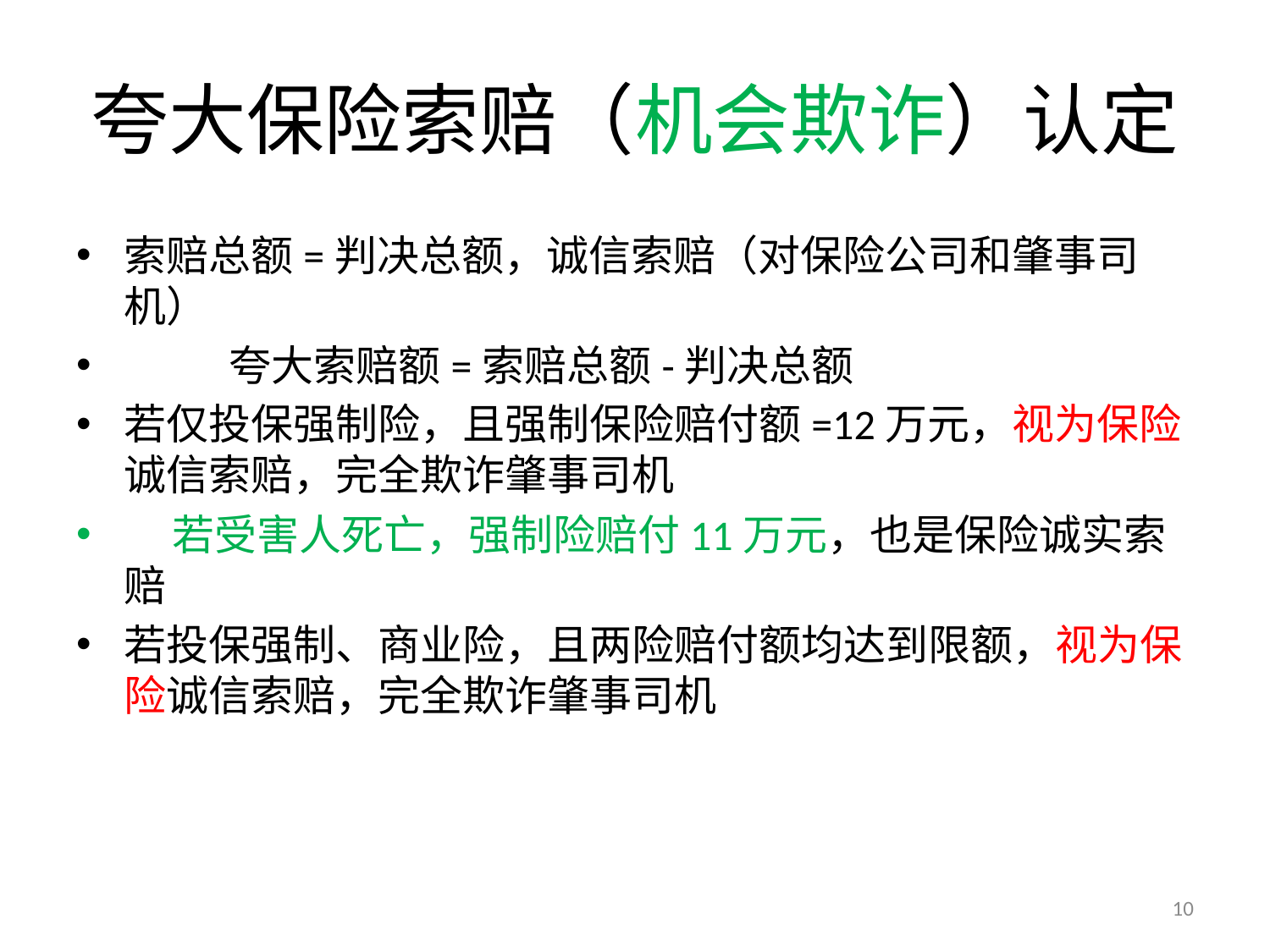

# 夸大保险索赔（机会欺诈）认定
索赔总额=判决总额，诚信索赔（对保险公司和肇事司机）
          夸大索赔额=索赔总额-判决总额
若仅投保强制险，且强制保险赔付额=12万元，视为保险诚信索赔，完全欺诈肇事司机
    若受害人死亡，强制险赔付11万元，也是保险诚实索赔
若投保强制、商业险，且两险赔付额均达到限额，视为保险诚信索赔，完全欺诈肇事司机

10